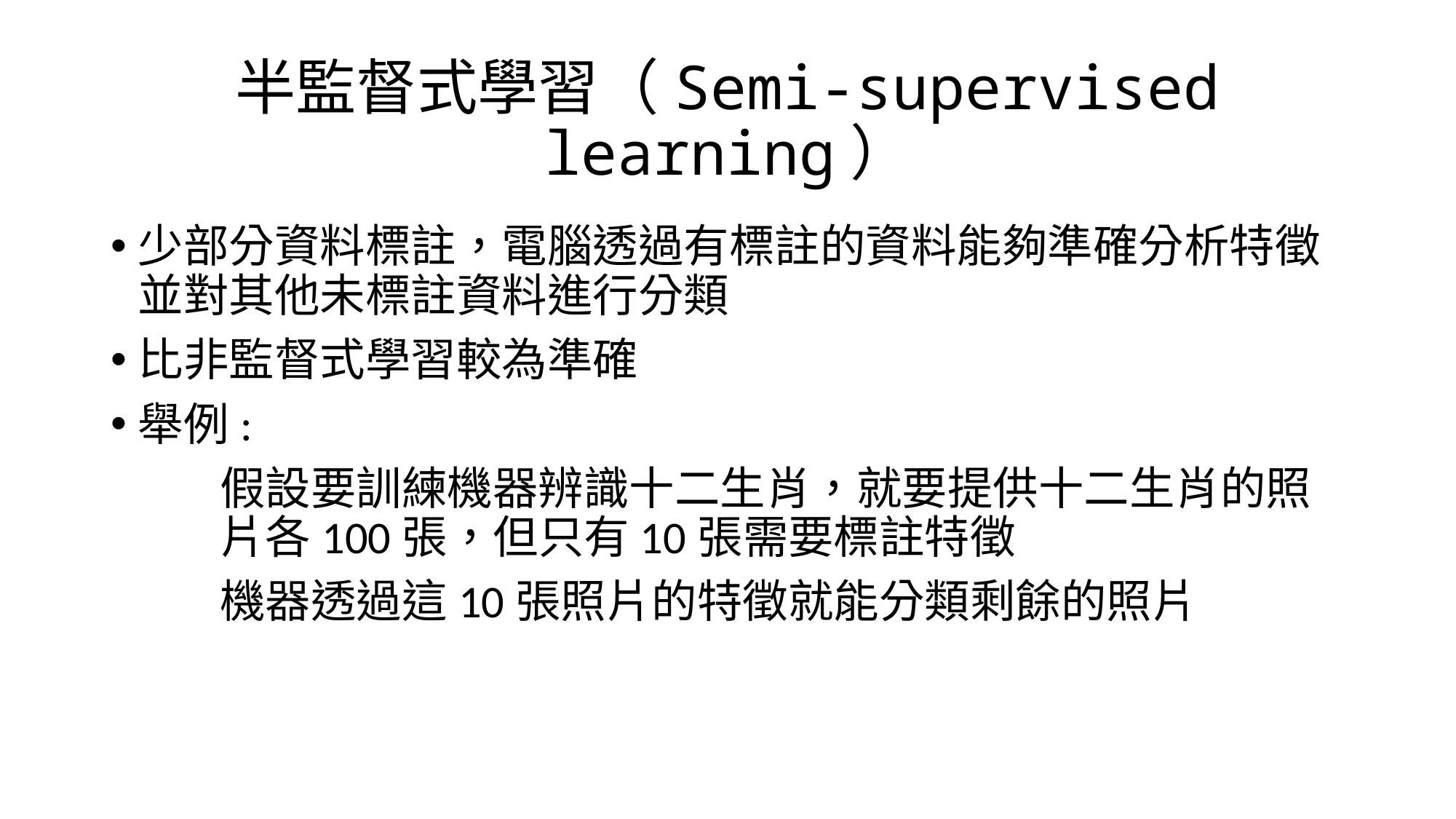

# 半監督式學習（Semi-supervised learning）
少部分資料標註，電腦透過有標註的資料能夠準確分析特徵並對其他未標註資料進行分類
比非監督式學習較為準確
舉例:
	假設要訓練機器辨識十二生肖，就要提供十二生肖的照	片各100張，但只有10張需要標註特徵
	機器透過這10張照片的特徵就能分類剩餘的照片